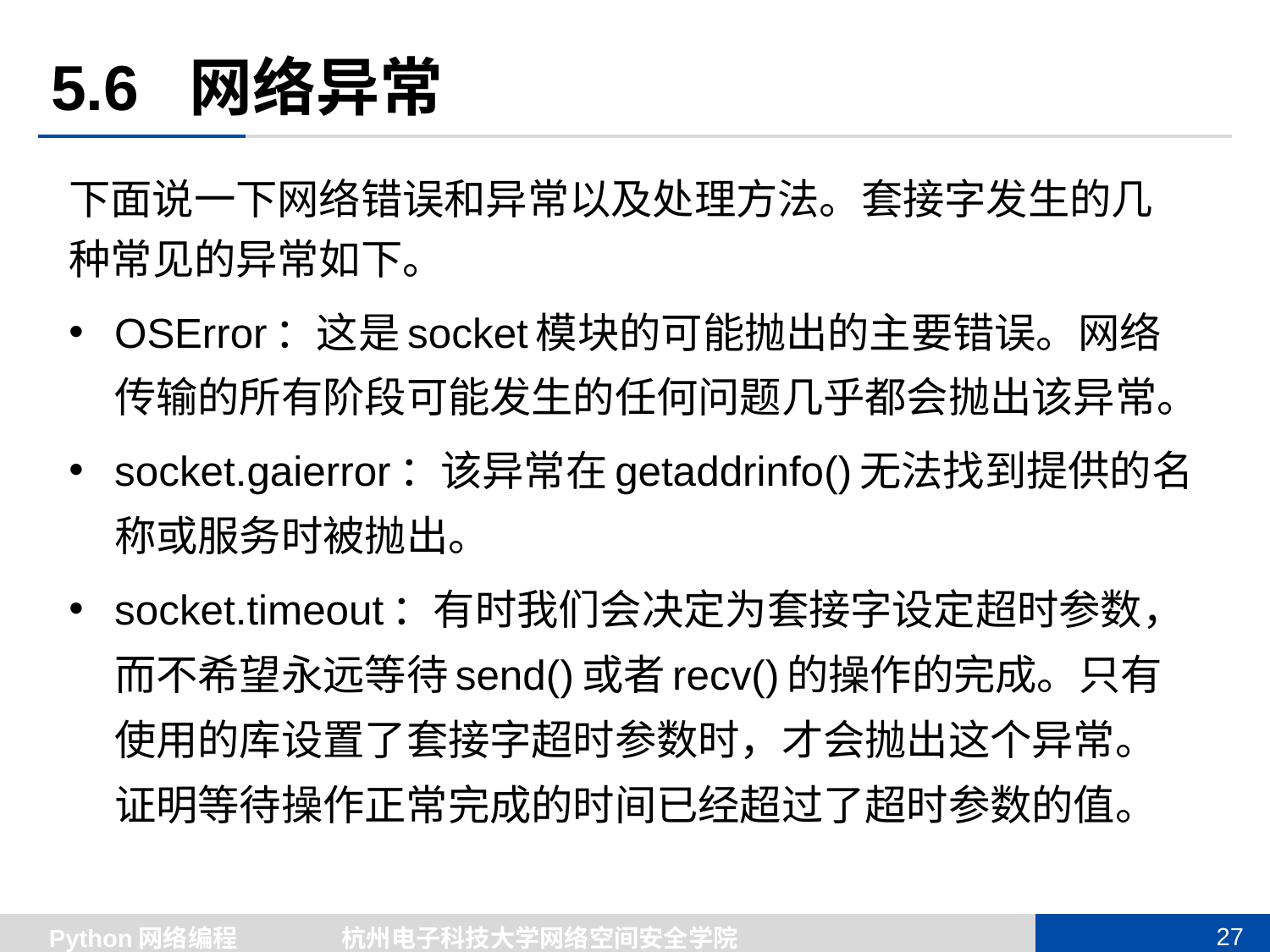

# 5.6  网络异常
下面说一下网络错误和异常以及处理方法。套接字发生的几种常见的异常如下。
OSError：这是socket模块的可能抛出的主要错误。网络传输的所有阶段可能发生的任何问题几乎都会抛出该异常。
socket.gaierror：该异常在getaddrinfo()无法找到提供的名称或服务时被抛出。
socket.timeout：有时我们会决定为套接字设定超时参数，而不希望永远等待send()或者recv()的操作的完成。只有使用的库设置了套接字超时参数时，才会抛出这个异常。证明等待操作正常完成的时间已经超过了超时参数的值。